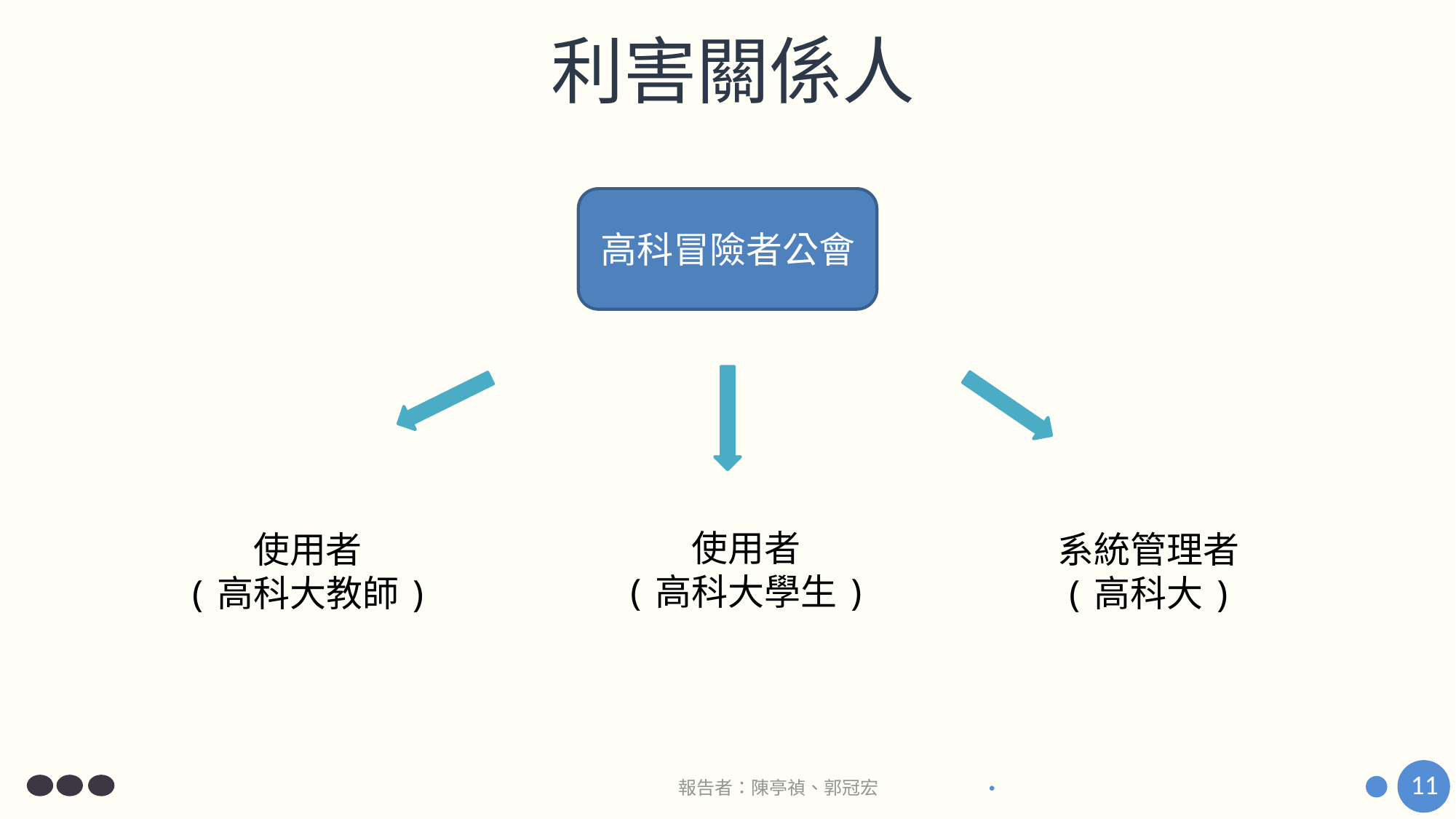

# 利害關係人

高科冒險者公會

使用者
(高科大學生)
使用者
(高科大教師)
系統管理者
(高科大)
11